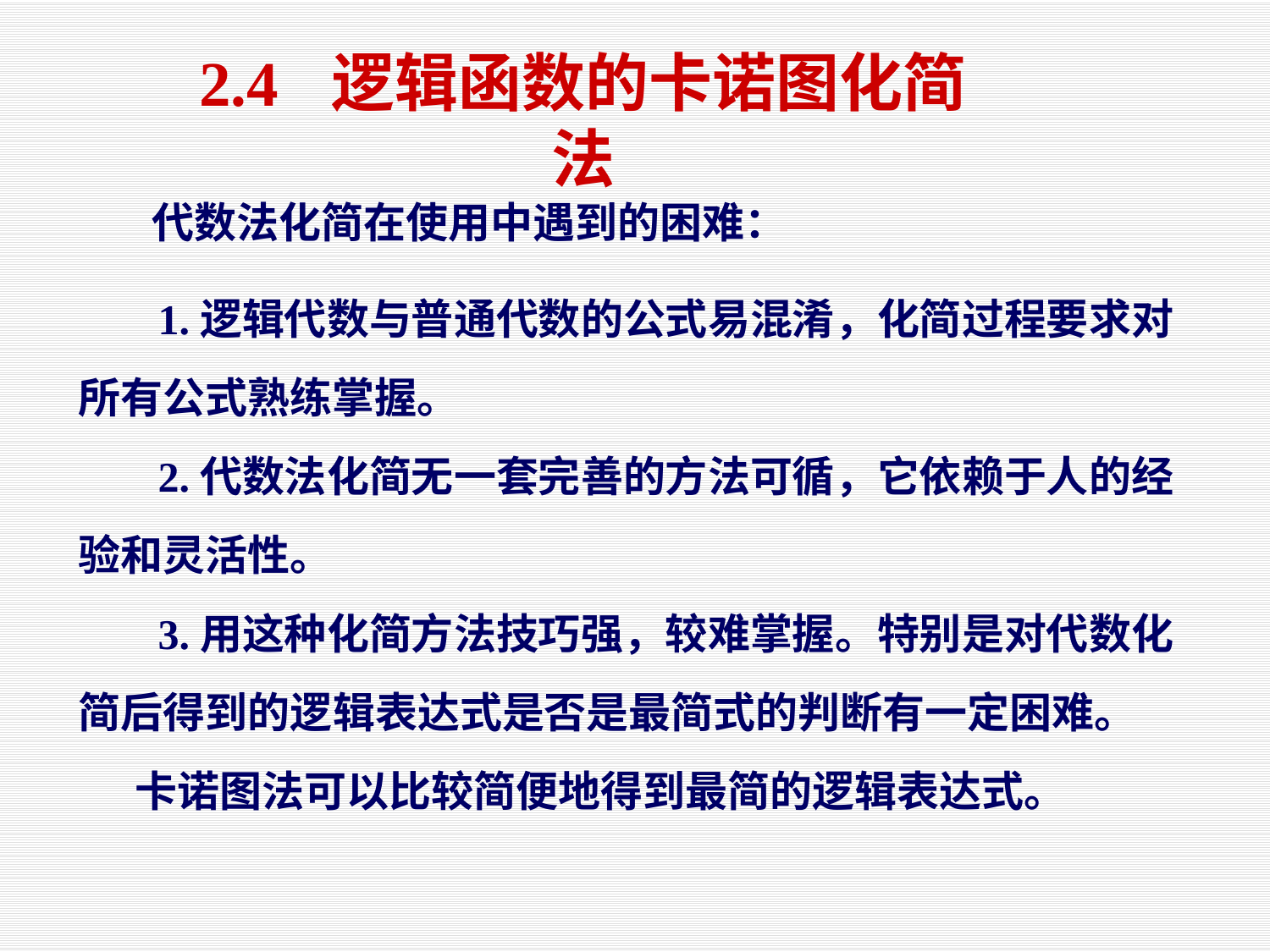

2.4 逻辑函数的卡诺图化简法
  代数法化简在使用中遇到的困难：
    1.逻辑代数与普通代数的公式易混淆，化简过程要求对所有公式熟练掌握。
    2.代数法化简无一套完善的方法可循，它依赖于人的经验和灵活性。
    3.用这种化简方法技巧强，较难掌握。特别是对代数化简后得到的逻辑表达式是否是最简式的判断有一定困难。
 卡诺图法可以比较简便地得到最简的逻辑表达式。